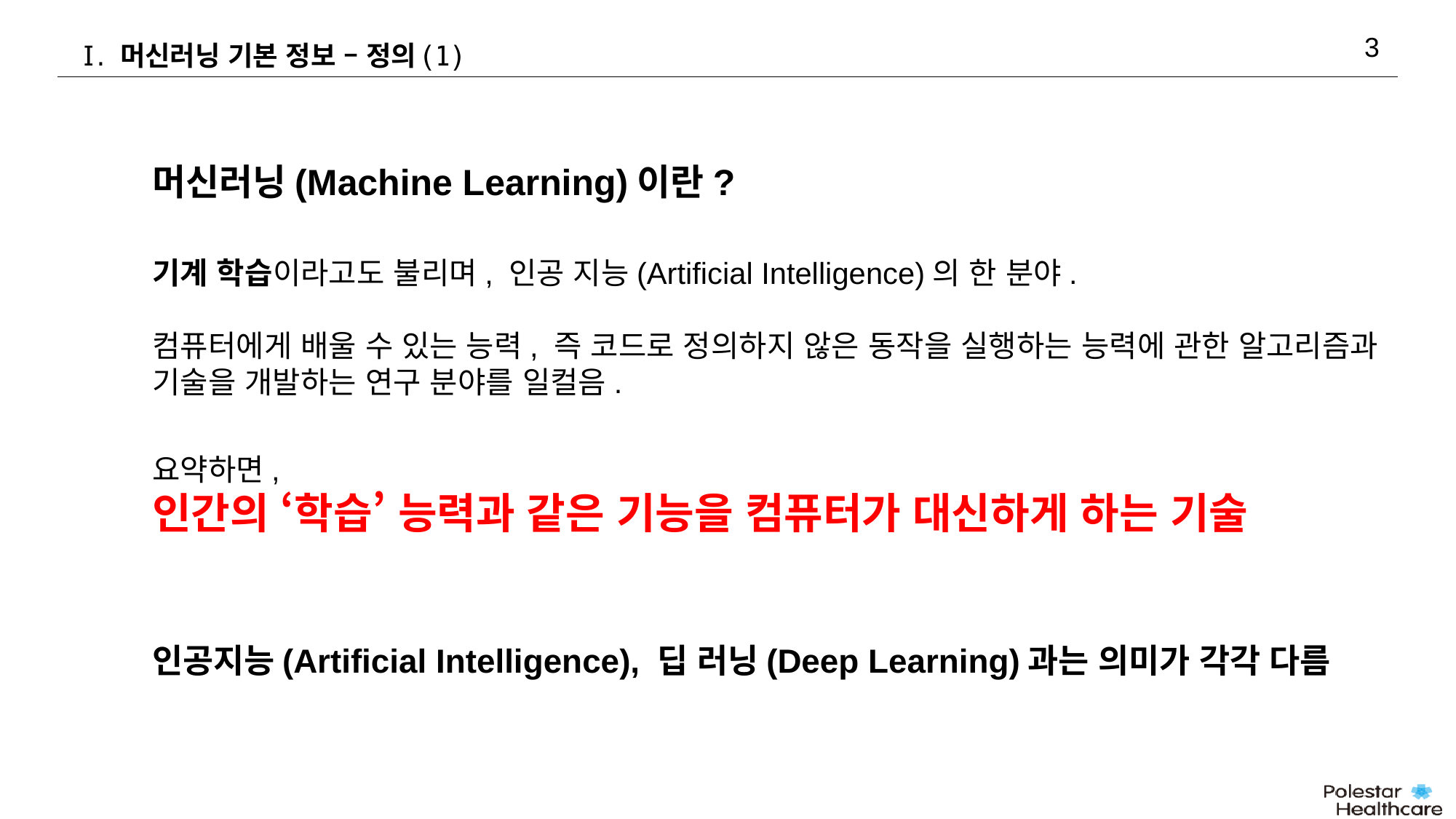

3
# I. 머신러닝 기본 정보 – 정의(1)
머신러닝(Machine Learning)이란?

기계 학습이라고도 불리며, 인공 지능(Artificial Intelligence)의 한 분야.

컴퓨터에게 배울 수 있는 능력, 즉 코드로 정의하지 않은 동작을 실행하는 능력에 관한 알고리즘과 기술을 개발하는 연구 분야를 일컬음.

요약하면,
인간의 ‘학습’ 능력과 같은 기능을 컴퓨터가 대신하게 하는 기술

인공지능(Artificial Intelligence), 딥 러닝(Deep Learning)과는 의미가 각각 다름